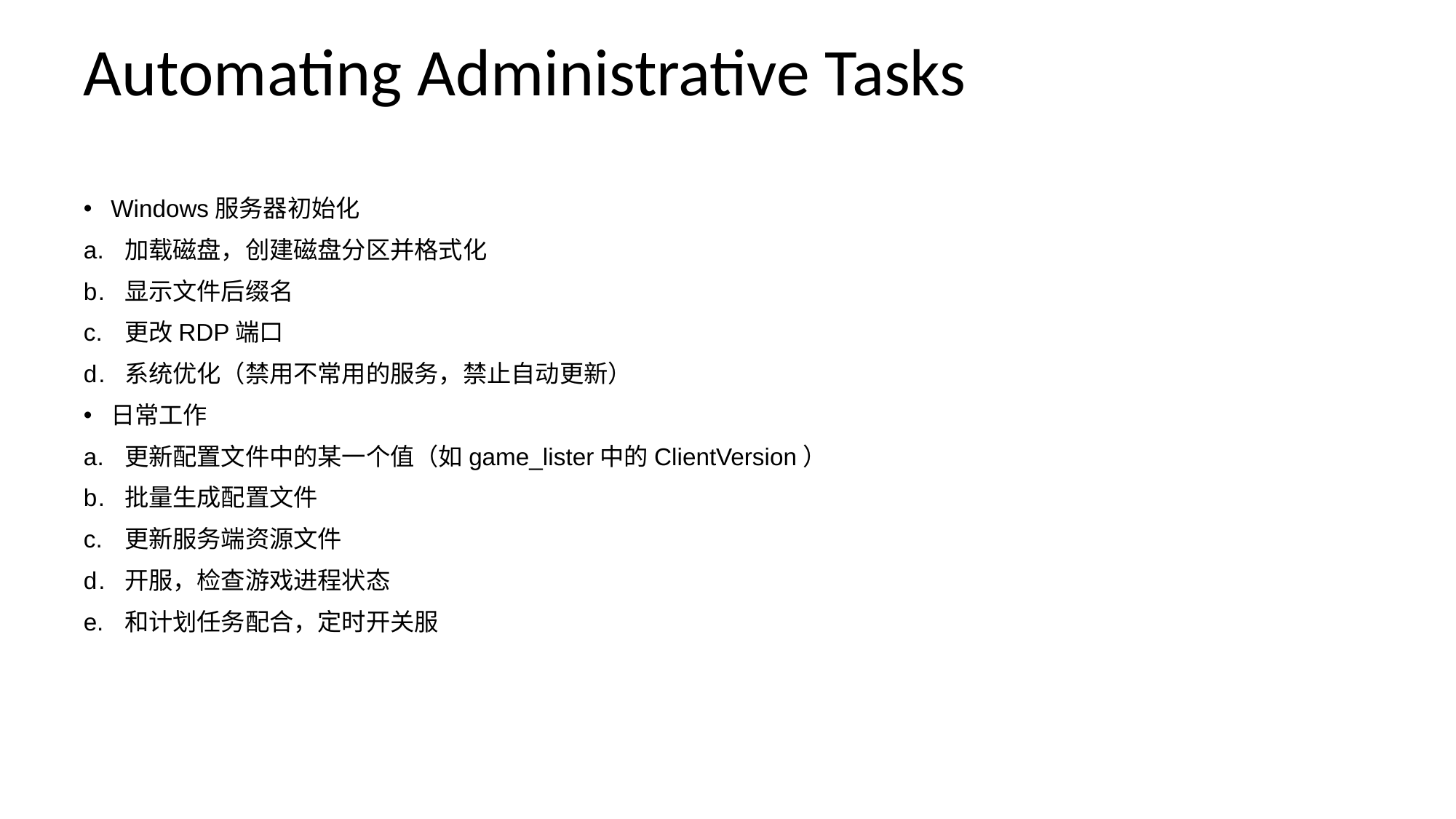

# Automating Administrative Tasks
Windows服务器初始化
加载磁盘，创建磁盘分区并格式化
显示文件后缀名
更改RDP端口
系统优化（禁用不常用的服务，禁止自动更新）
日常工作
更新配置文件中的某一个值（如game_lister中的ClientVersion）
批量生成配置文件
更新服务端资源文件
开服，检查游戏进程状态
和计划任务配合，定时开关服